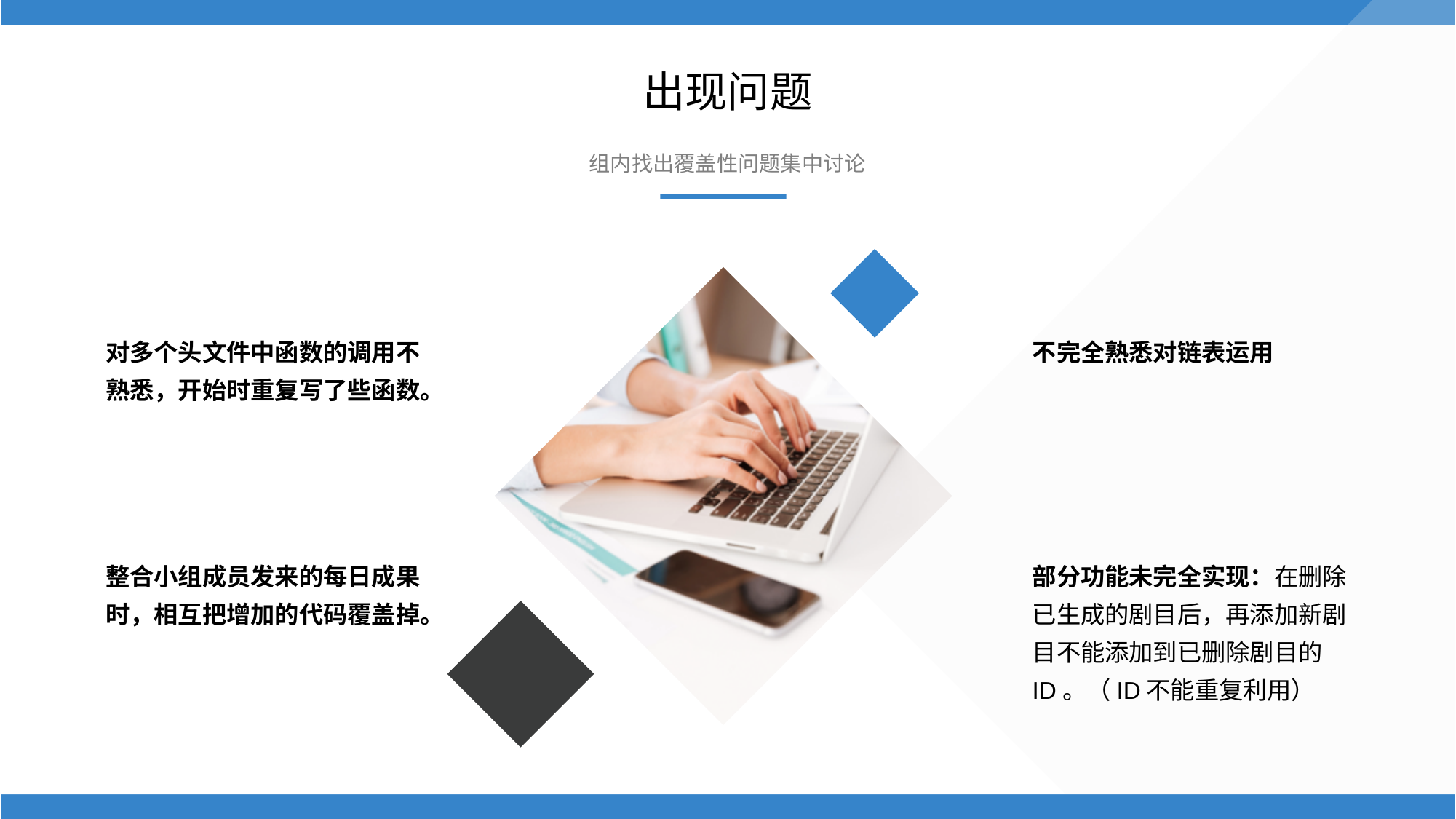

出现问题
组内找出覆盖性问题集中讨论

对多个头文件中函数的调用不熟悉，开始时重复写了些函数。
不完全熟悉对链表运用
整合小组成员发来的每日成果时，相互把增加的代码覆盖掉。
部分功能未完全实现：在删除已生成的剧目后，再添加新剧目不能添加到已删除剧目的ID。（ID不能重复利用）